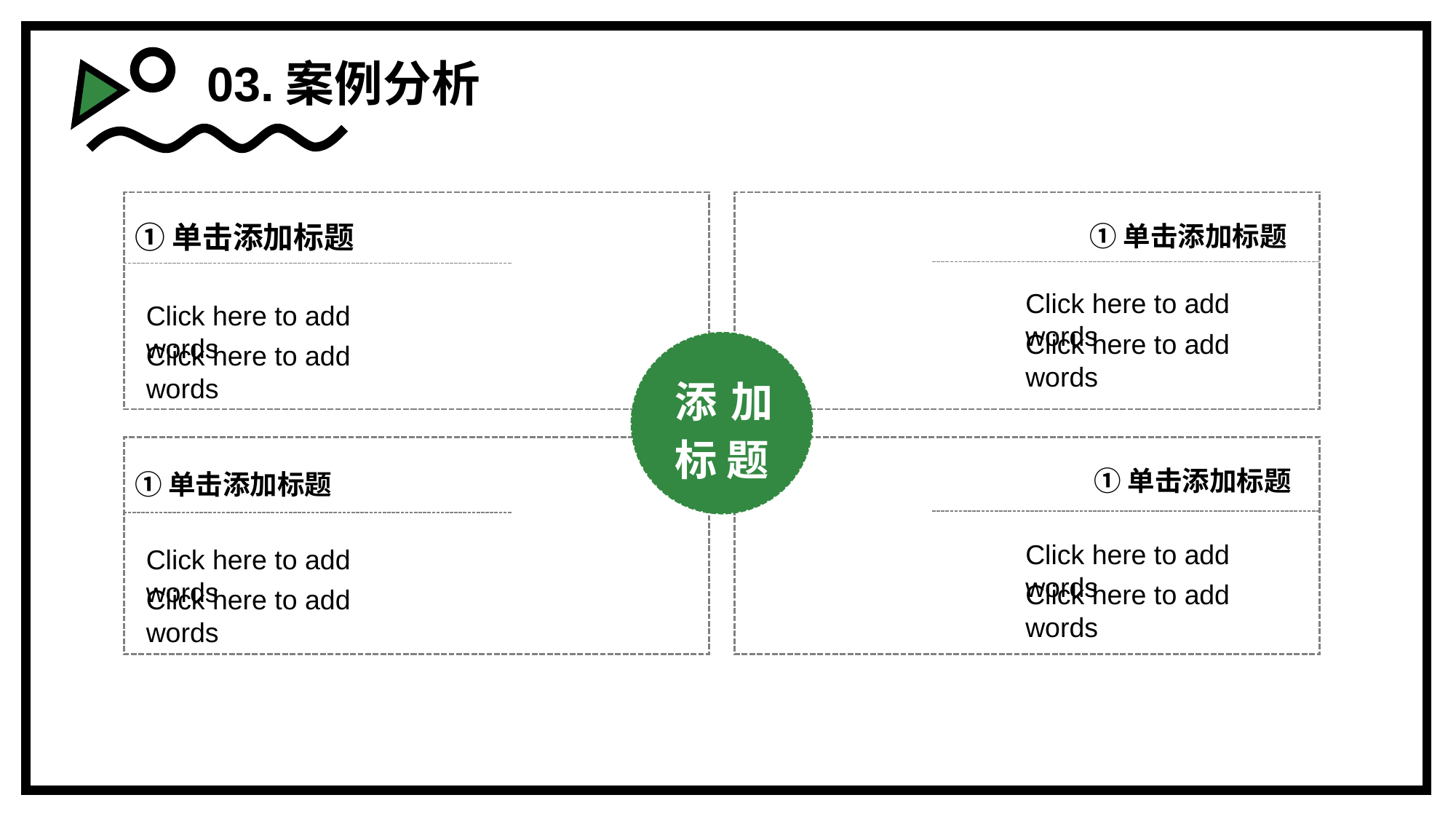

03.案例分析

①单击添加标题

①单击添加标题

Click here to add words
Click here to add words
Click here to add words

添加标 题
Click here to add words

①单击添加标题

①单击添加标题
Click here to add words
Click here to add words
Click here to add words
Click here to add words